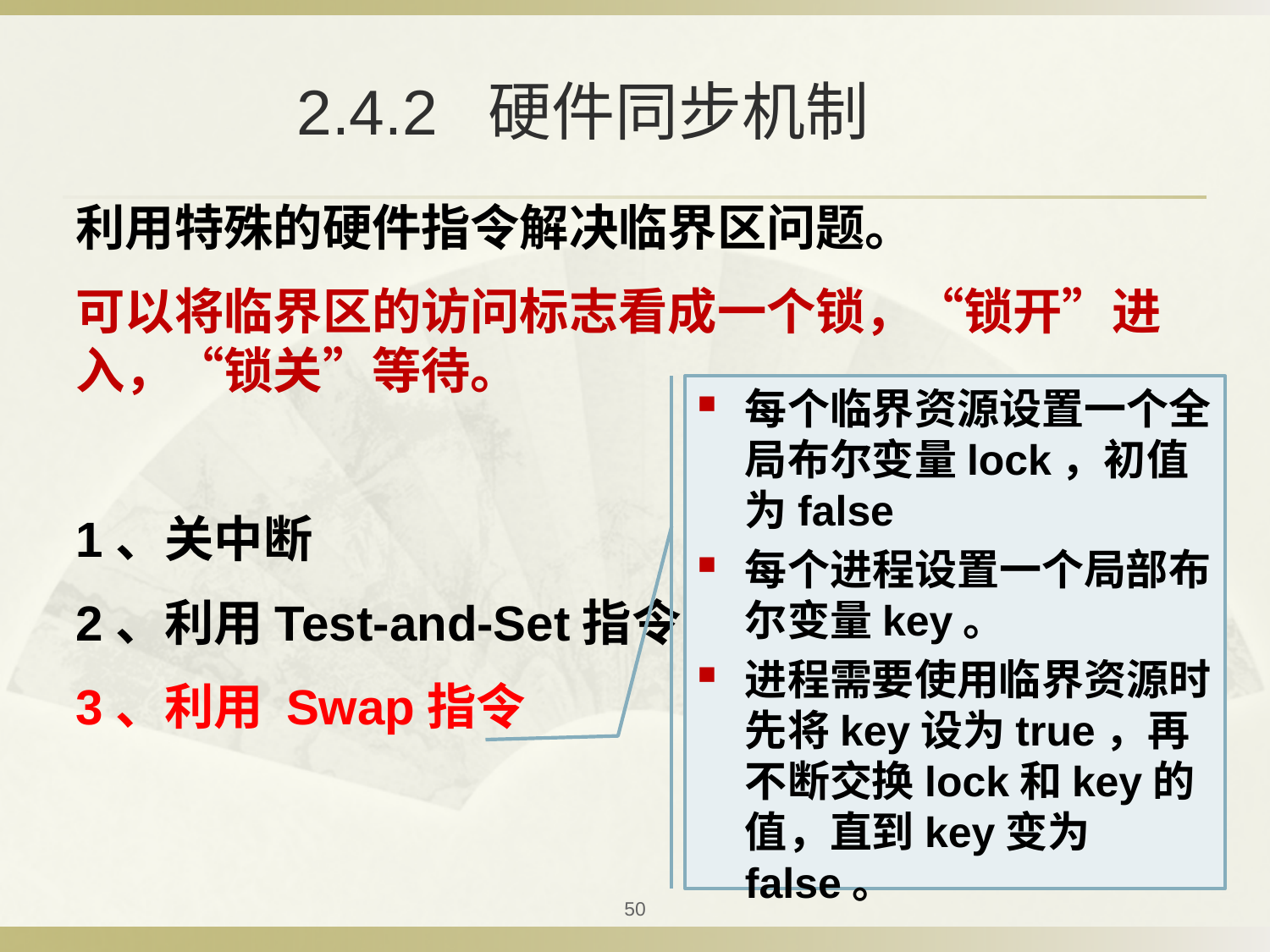

# 2.4.2  硬件同步机制
利用特殊的硬件指令解决临界区问题。
可以将临界区的访问标志看成一个锁，“锁开”进入，“锁关”等待。

1、关中断
2、利用Test-and-Set指令
3、利用 Swap指令
每个临界资源设置一个全局布尔变量lock，初值为false
每个进程设置一个局部布尔变量key。
进程需要使用临界资源时先将key设为true，再不断交换lock和key的值，直到key变为false。
50